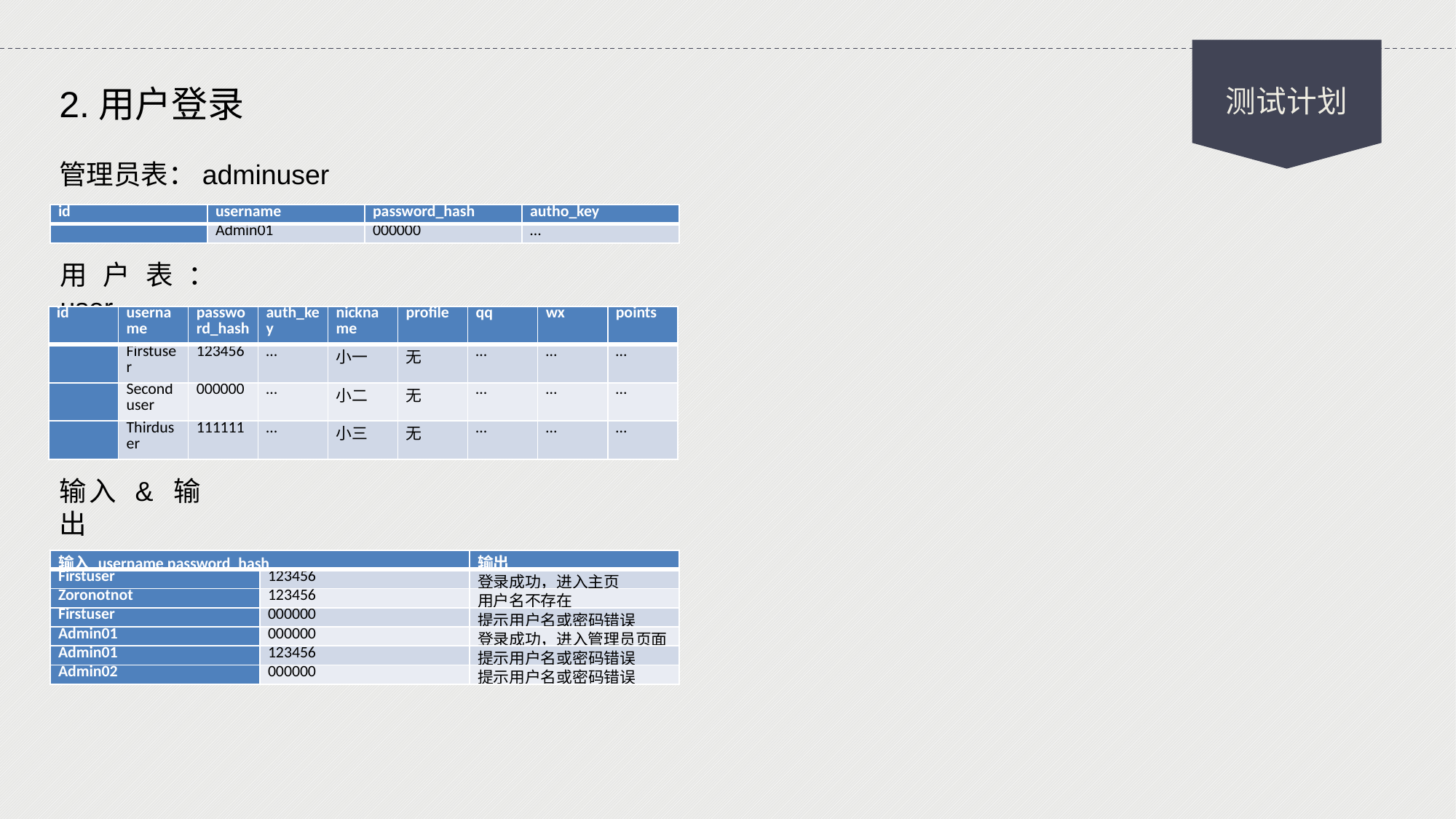

2.用户登录

管理员表：adminuser
测试计划
| id | username | password\_hash | autho\_key |
| --- | --- | --- | --- |
|  | Admin01 | 000000 | … |
用户表：user
| id | username | password\_hash | auth\_key | nickname | profile | qq | wx | points |
| --- | --- | --- | --- | --- | --- | --- | --- | --- |
|  | Firstuser | 123456 | … | 小一 | 无 | … | … | … |
|  | Seconduser | 000000 | … | 小二 | 无 | … | … | … |
|  | Thirduser | 111111 | … | 小三 | 无 | … | … | … |
输入 & 输出
| 输入 username password\_hash |  | 输出 |
| --- | --- | --- |
| Firstuser | 123456 | 登录成功，进入主页 |
| Zoronotnot | 123456 | 用户名不存在 |
| Firstuser | 000000 | 提示用户名或密码错误 |
| Admin01 | 000000 | 登录成功，进入管理员页面 |
| Admin01 | 123456 | 提示用户名或密码错误 |
| Admin02 | 000000 | 提示用户名或密码错误 |